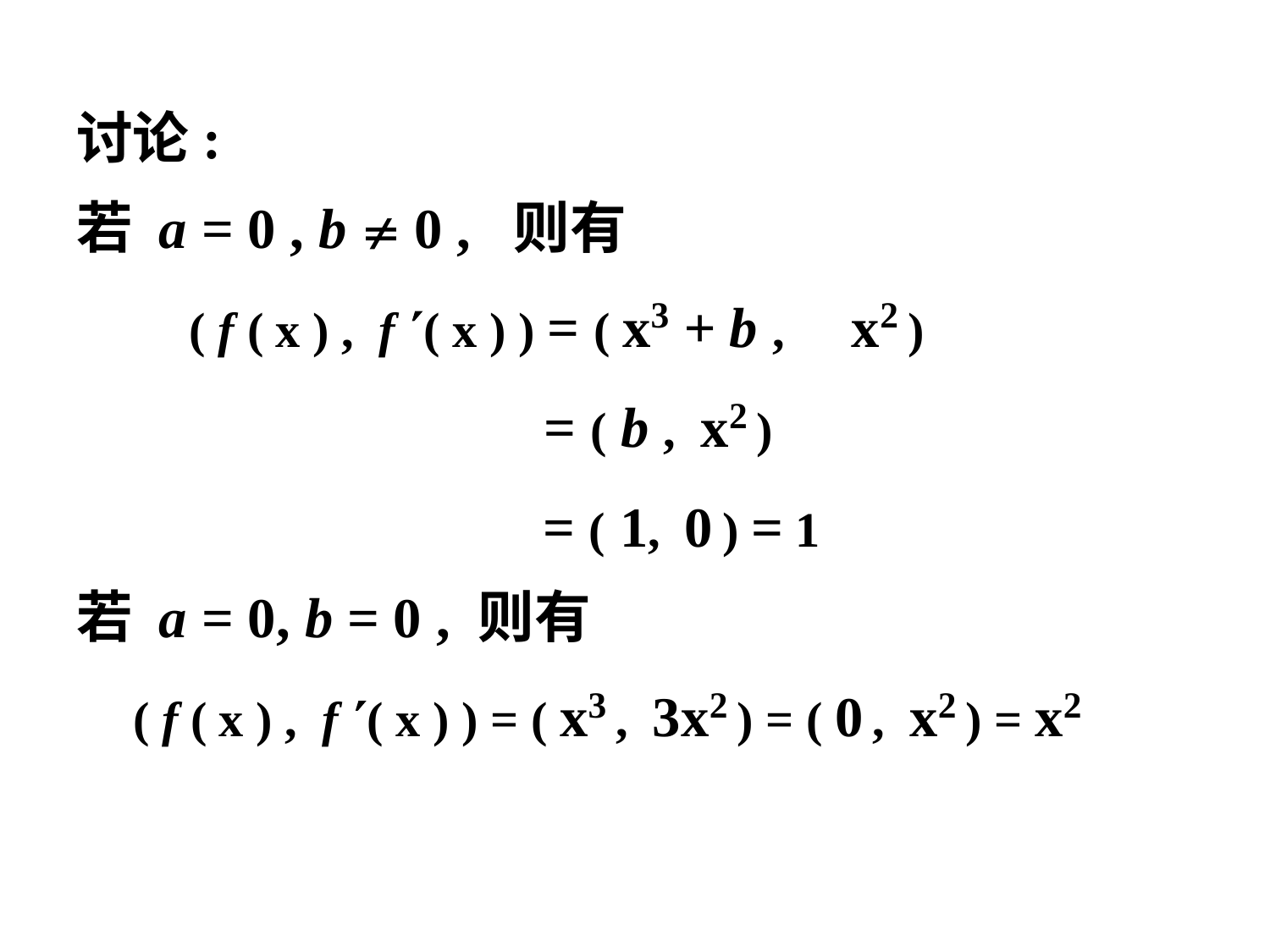

讨论:
若 a = 0 , b ≠ 0 ,  则有
        ( f ( x ) ,  f ′( x ) ) = ( x3 + b ,  3 x2 )
                                 = ( b ,  x2 )
                                      = ( 1,  0 ) = 1
若 a = 0, b = 0 , 则有
    ( f ( x ) ,  f ′( x ) ) = ( x3 ,  3x2 ) = ( 0 ,  x2 ) = x2